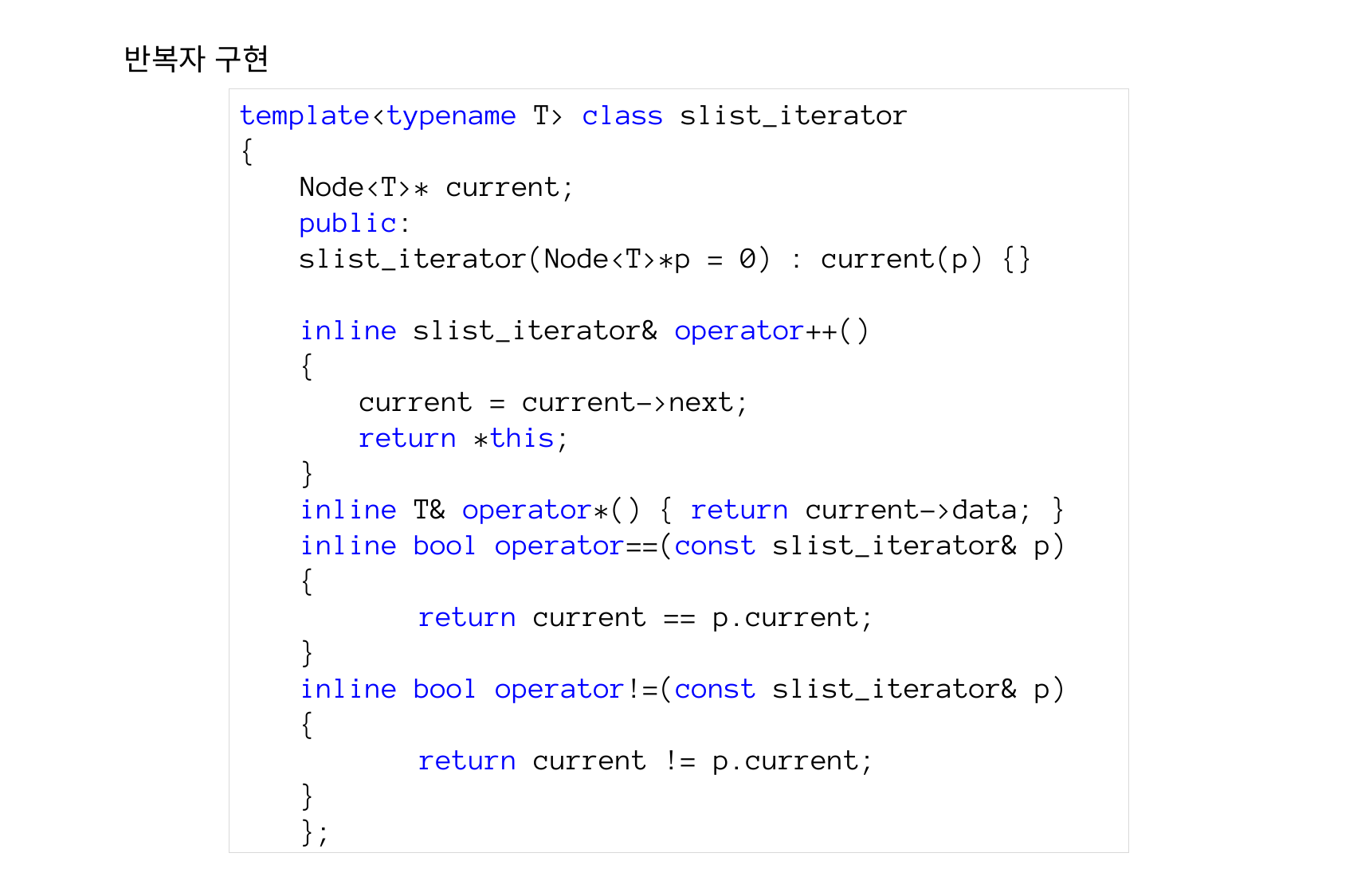

반복자 구현
template<typename T> class slist_iterator
{
Node<T>* current;
public:
slist_iterator(Node<T>*p = 0) : current(p) {}

inline slist_iterator& operator++()
{
current = current->next;
return *this;
}
inline T& operator*() { return current->data; }
inline bool operator==(const slist_iterator& p)
{
	return current == p.current;
}
inline bool operator!=(const slist_iterator& p)
{
	return current != p.current;
}
};